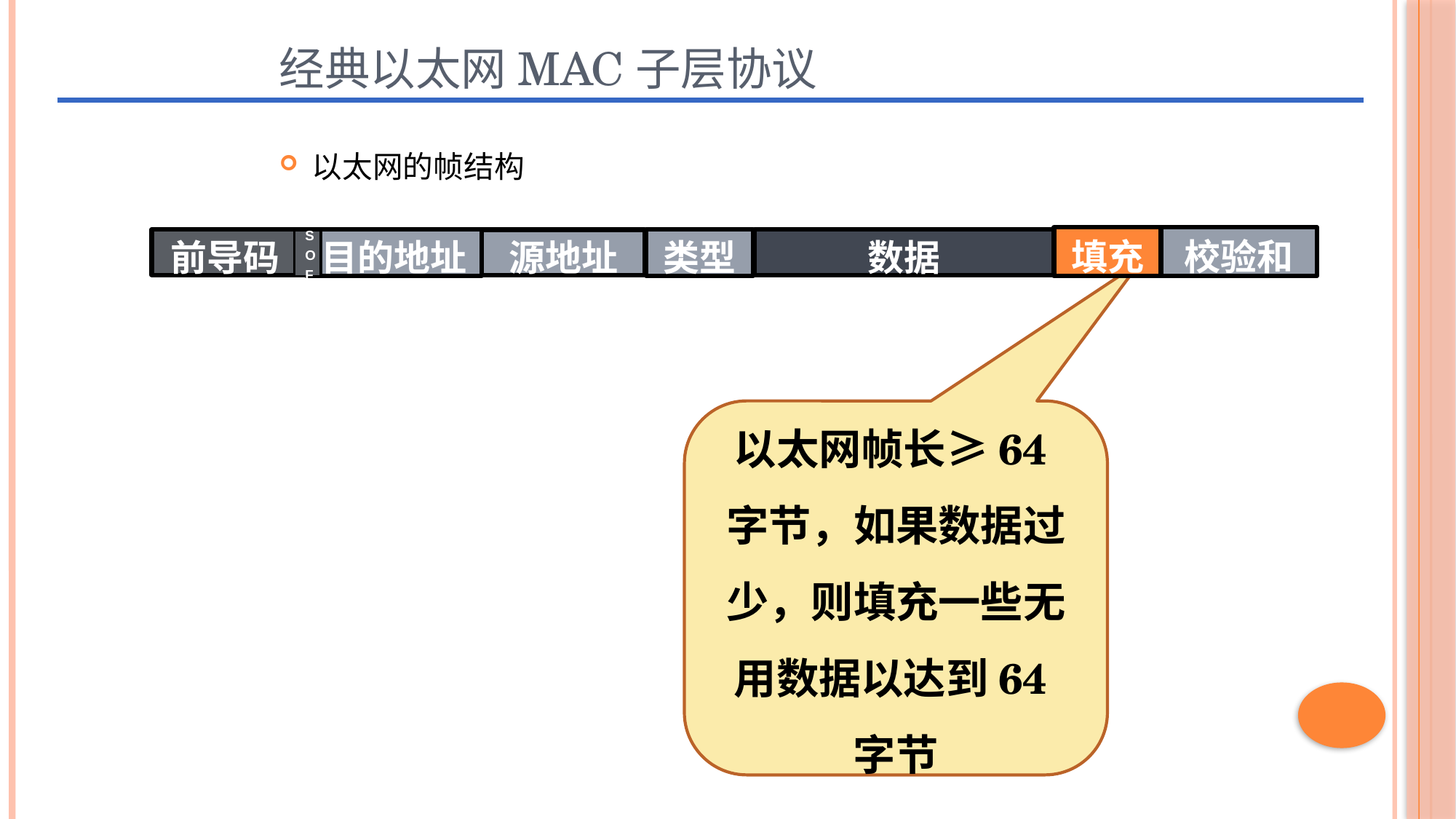

# 经典以太网MAC子层协议
以太网的帧结构

填充
校验和
目的地址
类型
前导码
数据
源地址
SOF
以太网帧长≥64字节，如果数据过少，则填充一些无用数据以达到64字节